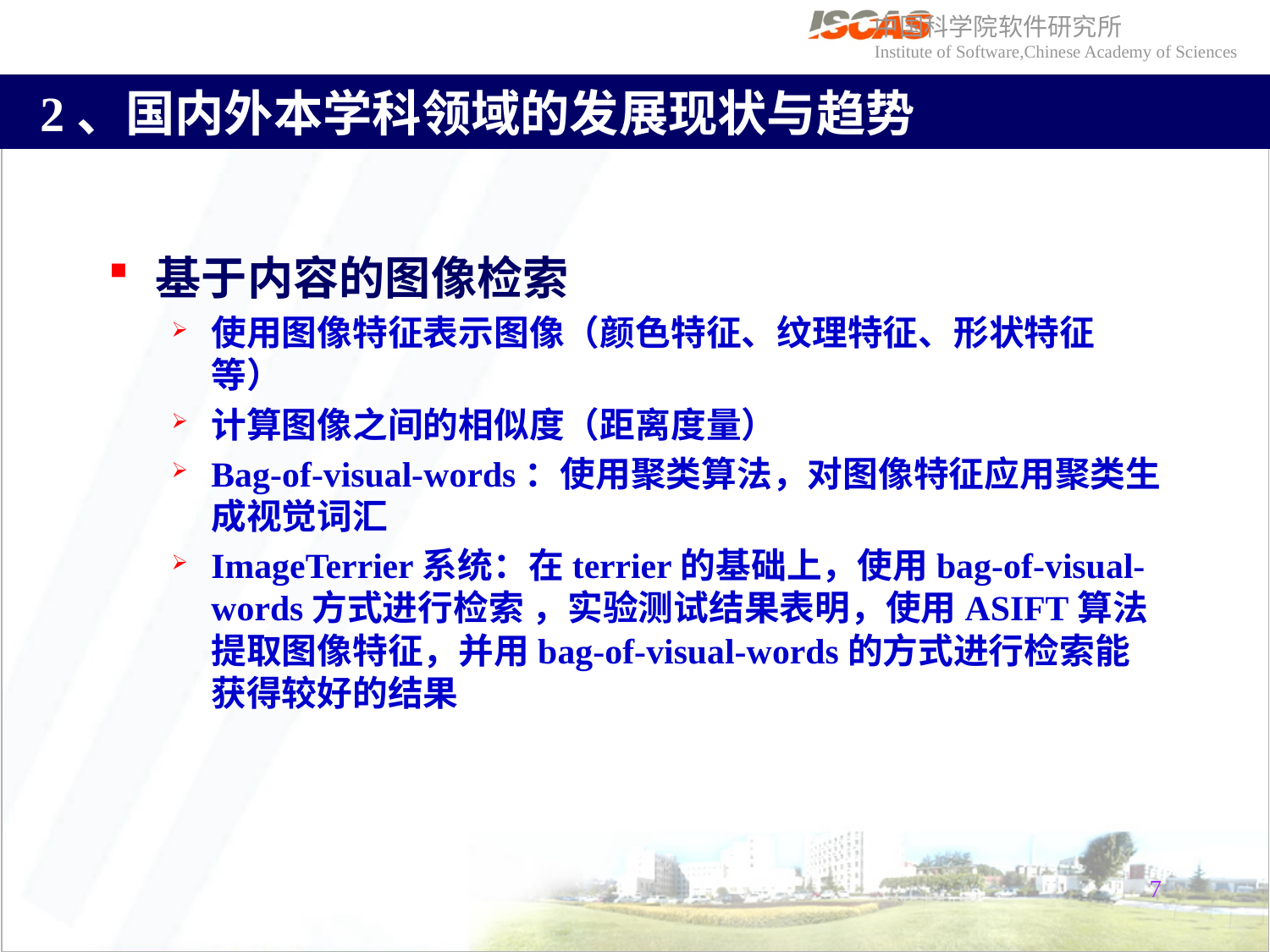

# 2、国内外本学科领域的发展现状与趋势
基于内容的图像检索
使用图像特征表示图像（颜色特征、纹理特征、形状特征等）
计算图像之间的相似度（距离度量）
Bag-of-visual-words：使用聚类算法，对图像特征应用聚类生成视觉词汇
ImageTerrier系统：在terrier的基础上，使用bag-of-visual-words方式进行检索 ，实验测试结果表明，使用ASIFT算法提取图像特征，并用bag-of-visual-words的方式进行检索能获得较好的结果

7